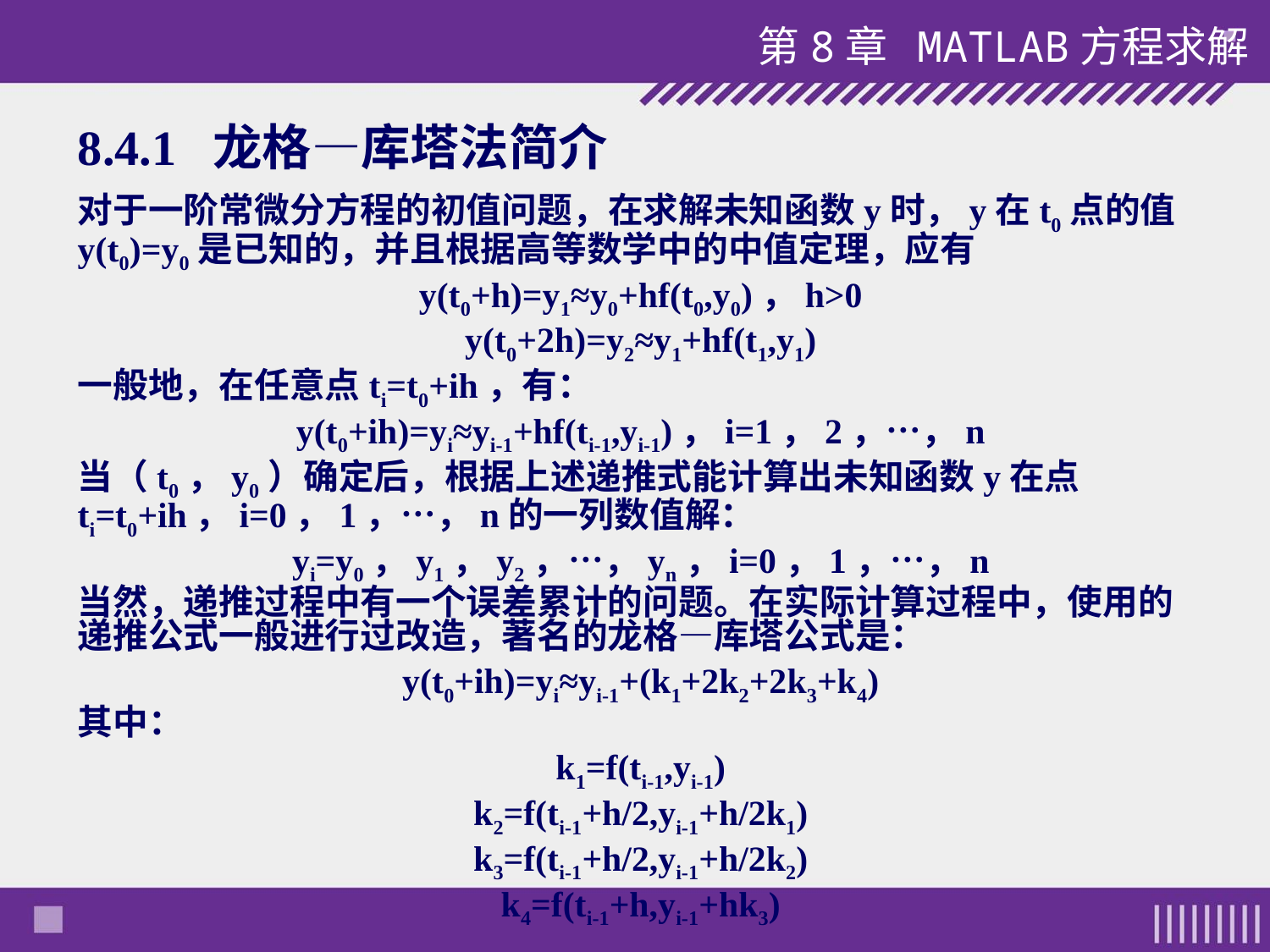

第8章  MATLAB方程求解
# 8.4.1  龙格—库塔法简介
对于一阶常微分方程的初值问题，在求解未知函数y时，y在t0点的值y(t0)=y0是已知的，并且根据高等数学中的中值定理，应有
y(t0+h)=y1≈y0+hf(t0,y0)，h>0
y(t0+2h)=y2≈y1+hf(t1,y1)
一般地，在任意点ti=t0+ih，有：
y(t0+ih)=yi≈yi-1+hf(ti-1,yi-1)，i=1，2，…，n
当（t0，y0）确定后，根据上述递推式能计算出未知函数y在点ti=t0+ih，i=0，1，…，n的一列数值解：
yi=y0，y1，y2，…，yn，i=0，1，…，n
当然，递推过程中有一个误差累计的问题。在实际计算过程中，使用的递推公式一般进行过改造，著名的龙格—库塔公式是：
y(t0+ih)=yi≈yi-1+(k1+2k2+2k3+k4)
其中：
k1=f(ti-1,yi-1)
k2=f(ti-1+h/2,yi-1+h/2k1)
k3=f(ti-1+h/2,yi-1+h/2k2)
k4=f(ti-1+h,yi-1+hk3)